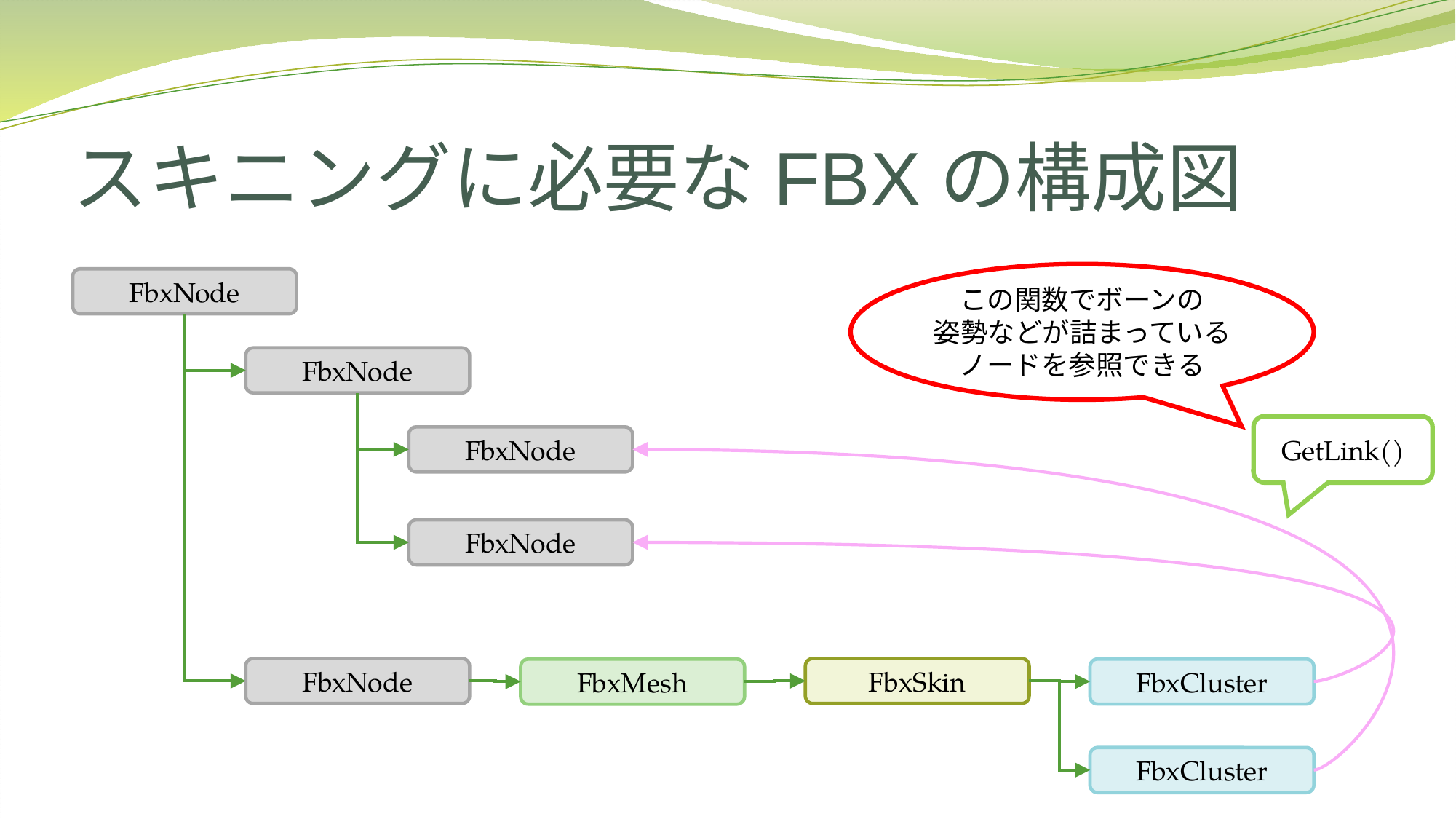

# スキニングに必要なFBXの構成図
この関数でボーンの
姿勢などが詰まっている
ノードを参照できる
FbxNode
FbxNode
GetLink()
FbxNode
FbxNode
FbxNode
FbxSkin
FbxCluster
FbxMesh
FbxCluster